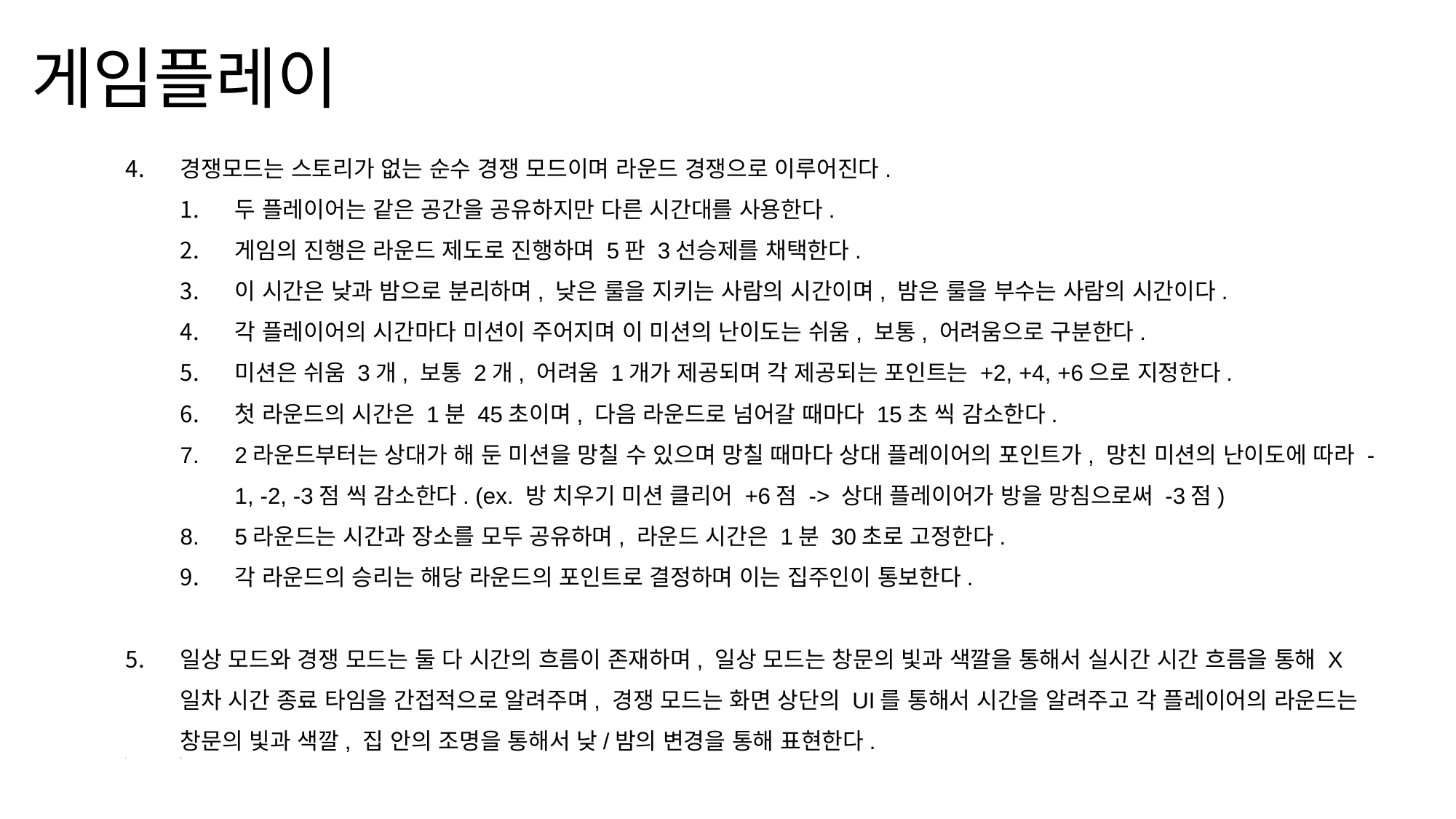

# 게임플레이
경쟁모드는 스토리가 없는 순수 경쟁 모드이며 라운드 경쟁으로 이루어진다.
두 플레이어는 같은 공간을 공유하지만 다른 시간대를 사용한다.
게임의 진행은 라운드 제도로 진행하며 5판 3선승제를 채택한다.
이 시간은 낮과 밤으로 분리하며, 낮은 룰을 지키는 사람의 시간이며, 밤은 룰을 부수는 사람의 시간이다.
각 플레이어의 시간마다 미션이 주어지며 이 미션의 난이도는 쉬움, 보통, 어려움으로 구분한다.
미션은 쉬움 3개, 보통 2개, 어려움 1개가 제공되며 각 제공되는 포인트는 +2, +4, +6으로 지정한다.
첫 라운드의 시간은 1분 45초이며, 다음 라운드로 넘어갈 때마다 15초 씩 감소한다.
2라운드부터는 상대가 해 둔 미션을 망칠 수 있으며 망칠 때마다 상대 플레이어의 포인트가, 망친 미션의 난이도에 따라 -1, -2, -3점 씩 감소한다. (ex. 방 치우기 미션 클리어 +6점 -> 상대 플레이어가 방을 망침으로써 -3점)
5라운드는 시간과 장소를 모두 공유하며, 라운드 시간은 1분 30초로 고정한다.
각 라운드의 승리는 해당 라운드의 포인트로 결정하며 이는 집주인이 통보한다.

일상 모드와 경쟁 모드는 둘 다 시간의 흐름이 존재하며, 일상 모드는 창문의 빛과 색깔을 통해서 실시간 시간 흐름을 통해 X일차 시간 종료 타임을 간접적으로 알려주며, 경쟁 모드는 화면 상단의 UI를 통해서 시간을 알려주고 각 플레이어의 라운드는 창문의 빛과 색깔, 집 안의 조명을 통해서 낮/밤의 변경을 통해 표현한다.

아